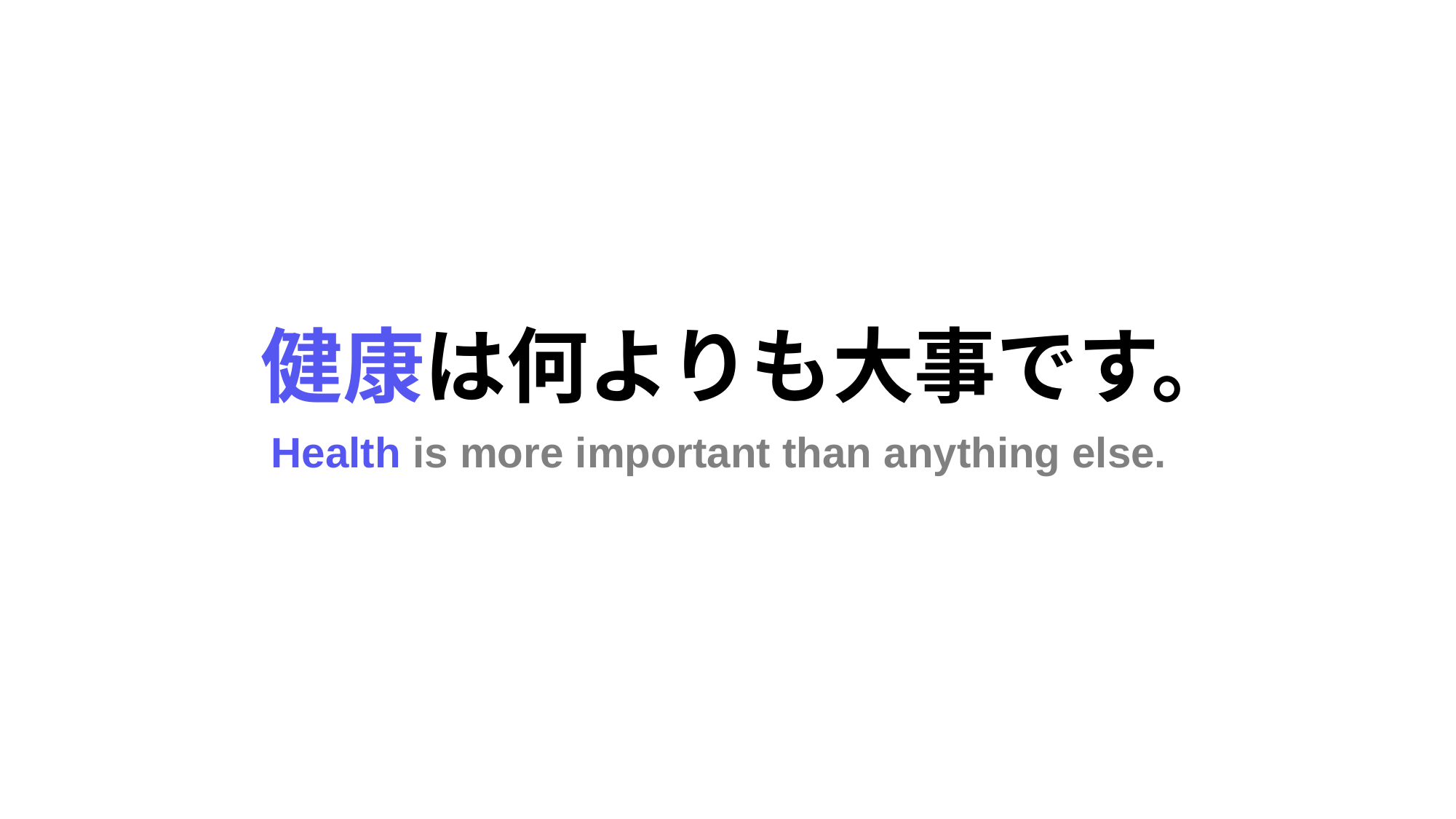

健康は何よりも大事です。
Health is more important than anything else.